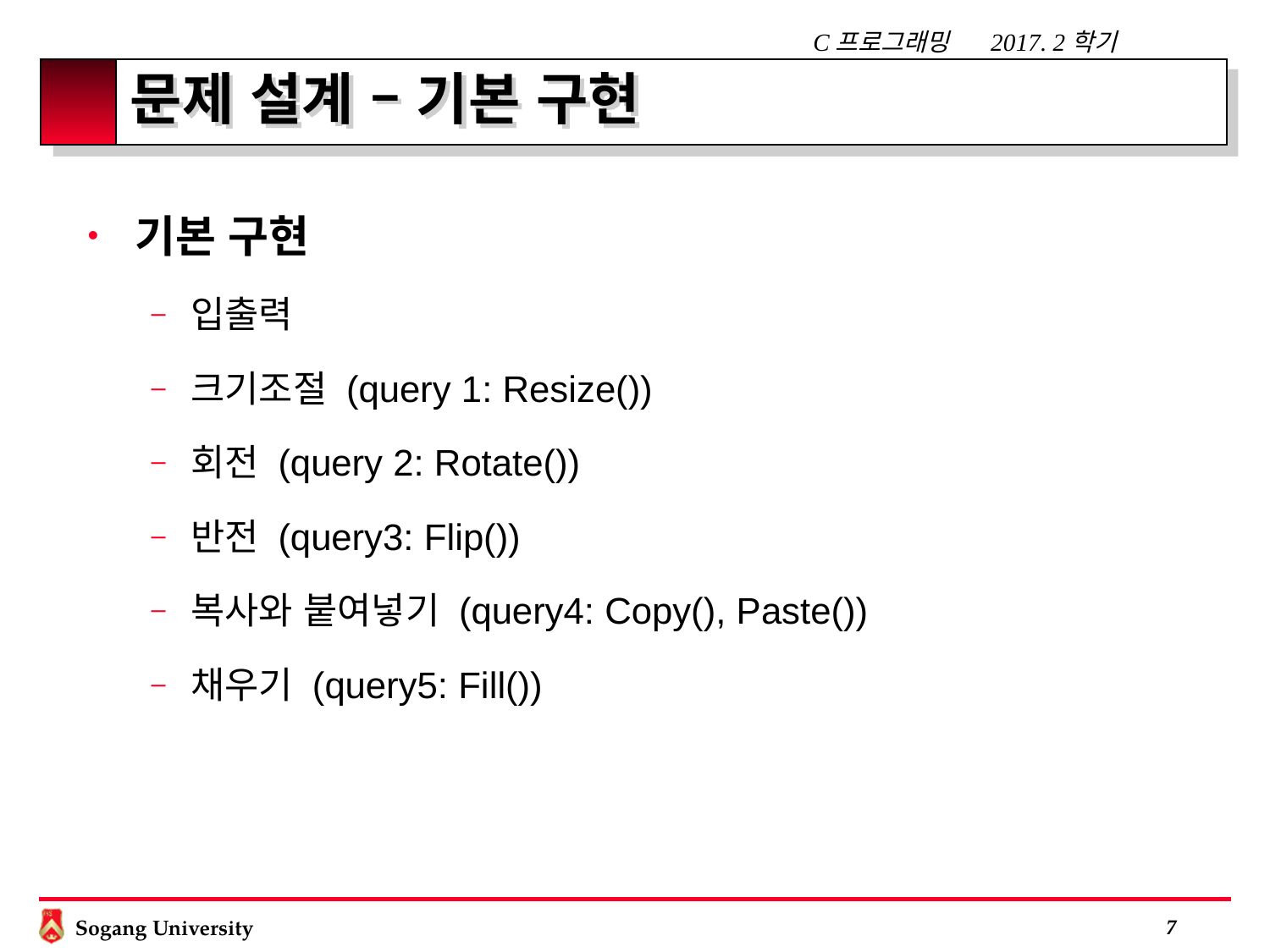

# 문제 설계 – 기본 구현
기본 구현
입출력
크기조절 (query 1: Resize())
회전 (query 2: Rotate())
반전 (query3: Flip())
복사와 붙여넣기 (query4: Copy(), Paste())
채우기 (query5: Fill())

 7